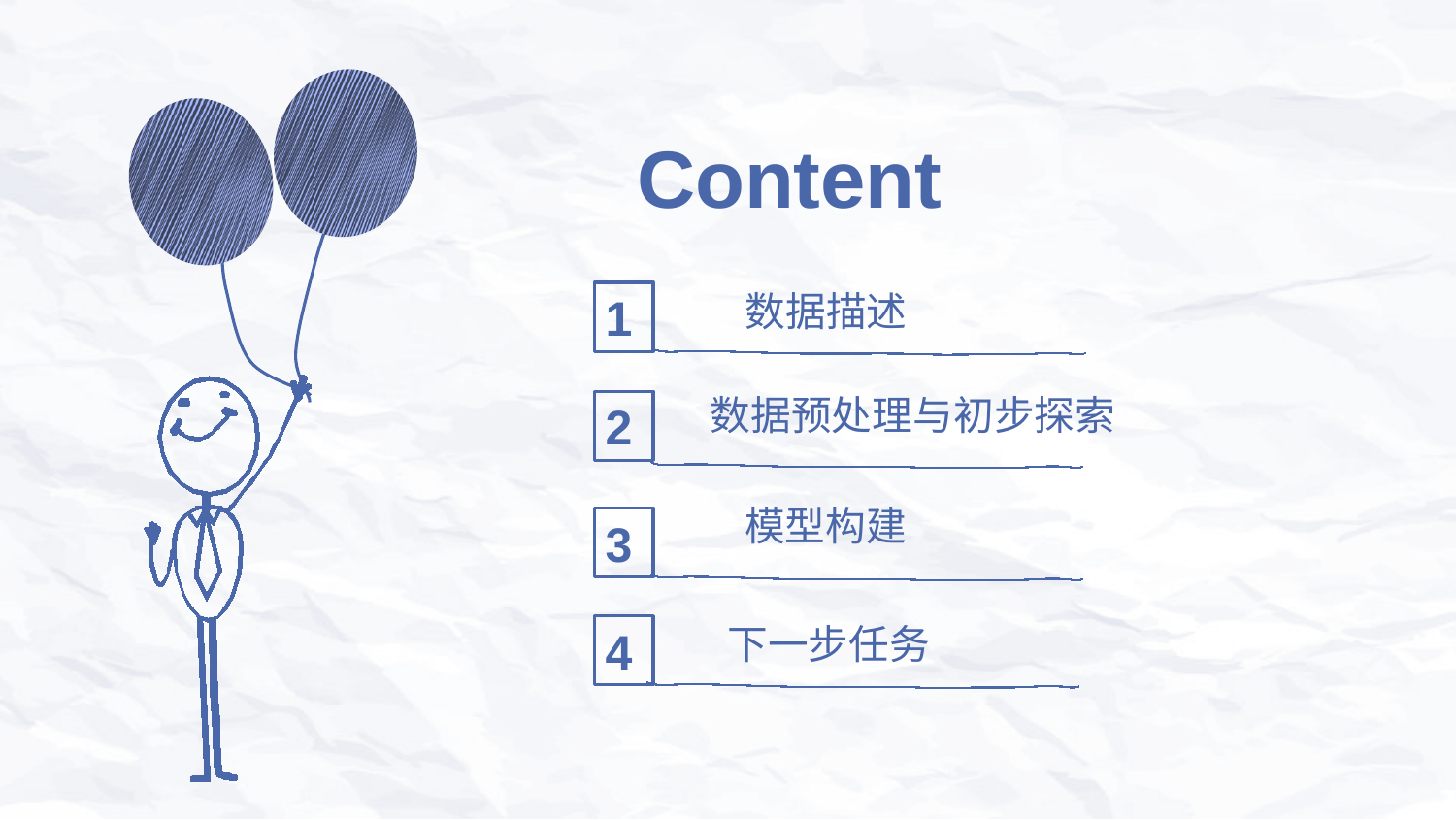

Content
数据描述
1

数据预处理与初步探索
2

模型构建
3

下一步任务
4